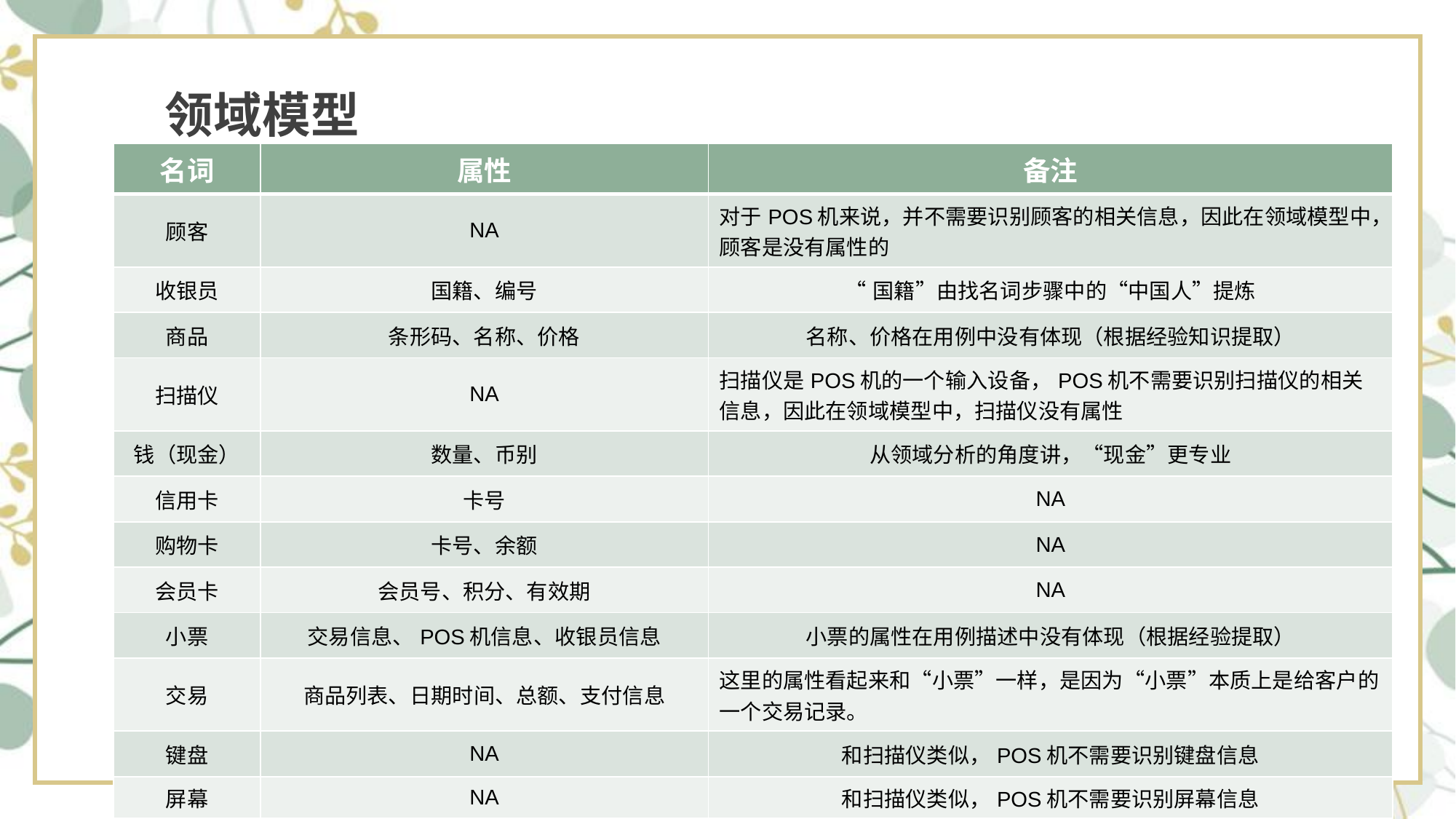

# 领域模型
| 名词 | 属性 | 备注 |
| --- | --- | --- |
| 顾客 | NA | 对于POS机来说，并不需要识别顾客的相关信息，因此在领域模型中，顾客是没有属性的 |
| 收银员 | 国籍、编号 | “国籍”由找名词步骤中的“中国人”提炼 |
| 商品 | 条形码、名称、价格 | 名称、价格在用例中没有体现（根据经验知识提取） |
| 扫描仪 | NA | 扫描仪是POS机的一个输入设备，POS机不需要识别扫描仪的相关信息，因此在领域模型中，扫描仪没有属性 |
| 钱（现金） | 数量、币别 | 从领域分析的角度讲，“现金”更专业 |
| 信用卡 | 卡号 | NA |
| 购物卡 | 卡号、余额 | NA |
| 会员卡 | 会员号、积分、有效期 | NA |
| 小票 | 交易信息、POS机信息、收银员信息 | 小票的属性在用例描述中没有体现（根据经验提取） |
| 交易 | 商品列表、日期时间、总额、支付信息 | 这里的属性看起来和“小票”一样，是因为“小票”本质上是给客户的一个交易记录。 |
| 键盘 | NA | 和扫描仪类似，POS机不需要识别键盘信息 |
| 屏幕 | NA | 和扫描仪类似，POS机不需要识别屏幕信息 |